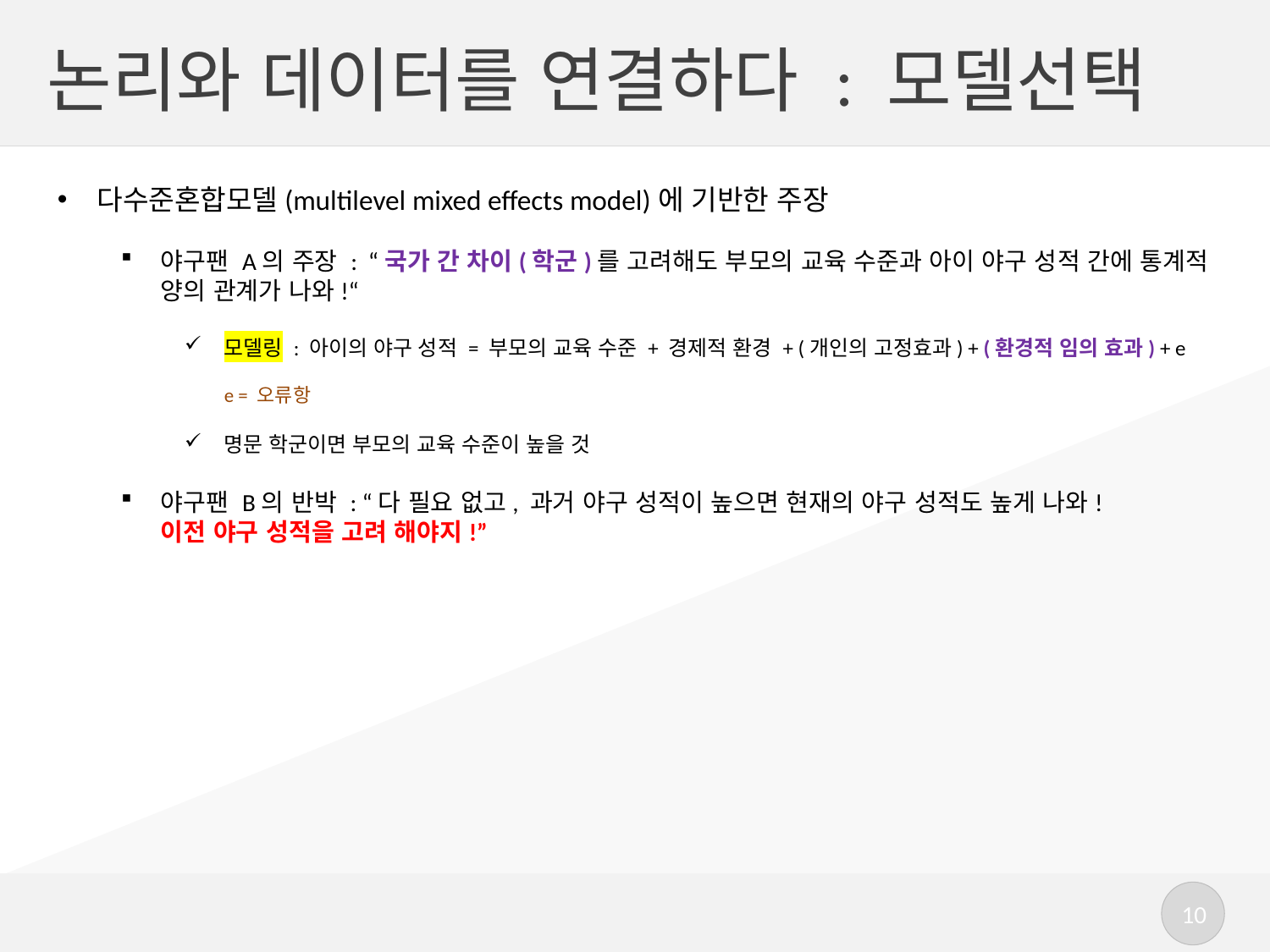

# 논리와 데이터를 연결하다 : 모델선택
다수준혼합모델(multilevel mixed effects model)에 기반한 주장

야구팬 A의 주장 :  “국가 간 차이(학군)를 고려해도 부모의 교육 수준과 아이 야구 성적 간에 통계적 양의 관계가 나와!“

모델링 : 아이의 야구 성적 = 부모의 교육 수준 + 경제적 환경 + (개인의 고정효과) + (환경적 임의 효과) + e
e = 오류항

명문 학군이면 부모의 교육 수준이 높을 것

야구팬 B의 반박 : “다 필요 없고, 과거 야구 성적이 높으면 현재의 야구 성적도 높게 나와!
이전 야구 성적을 고려 해야지!”